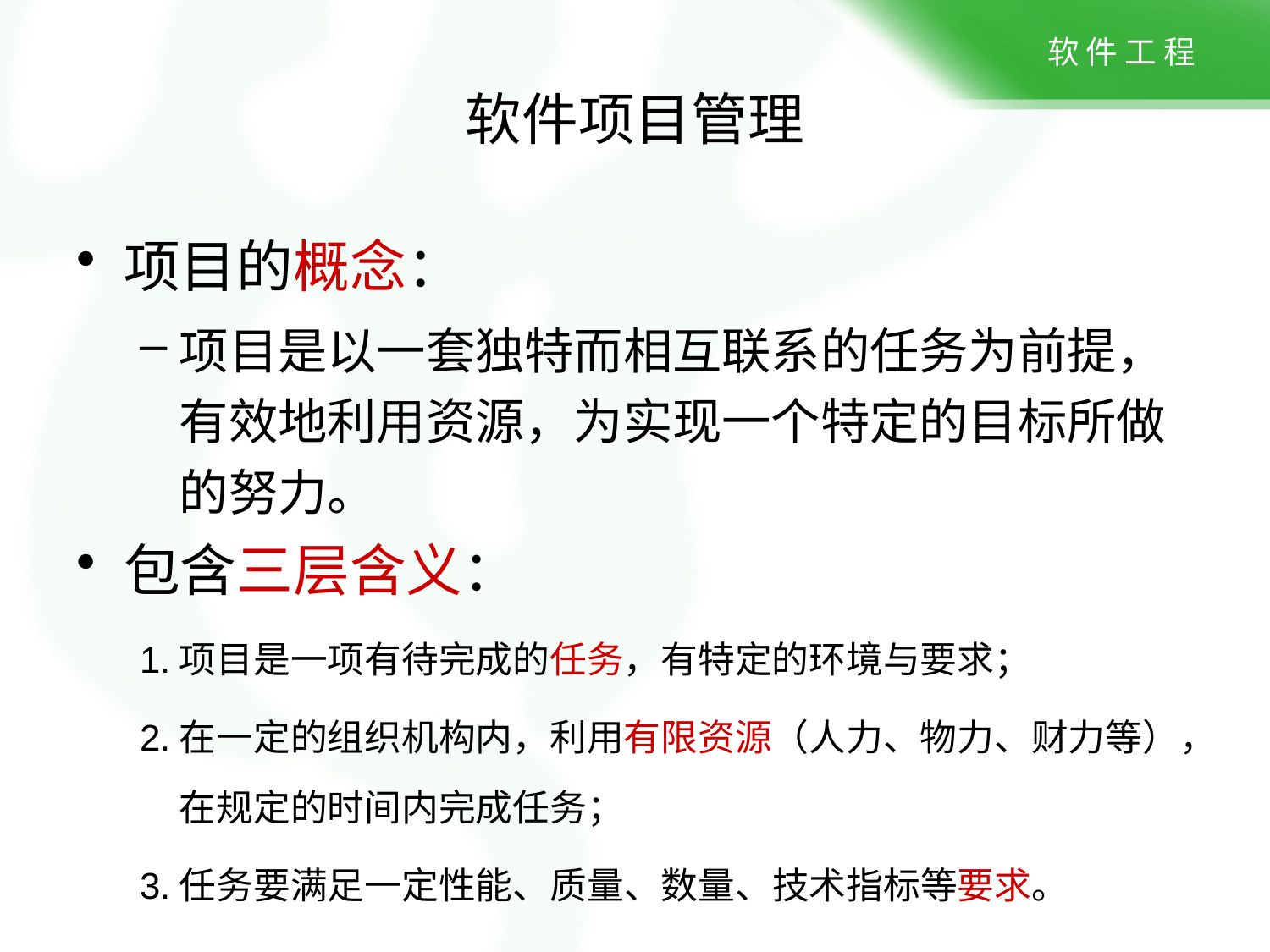

软件项目管理
项目的概念：
项目是以一套独特而相互联系的任务为前提，有效地利用资源，为实现一个特定的目标所做的努力。
包含三层含义：
项目是一项有待完成的任务，有特定的环境与要求；
在一定的组织机构内，利用有限资源（人力、物力、财力等），在规定的时间内完成任务；
任务要满足一定性能、质量、数量、技术指标等要求。